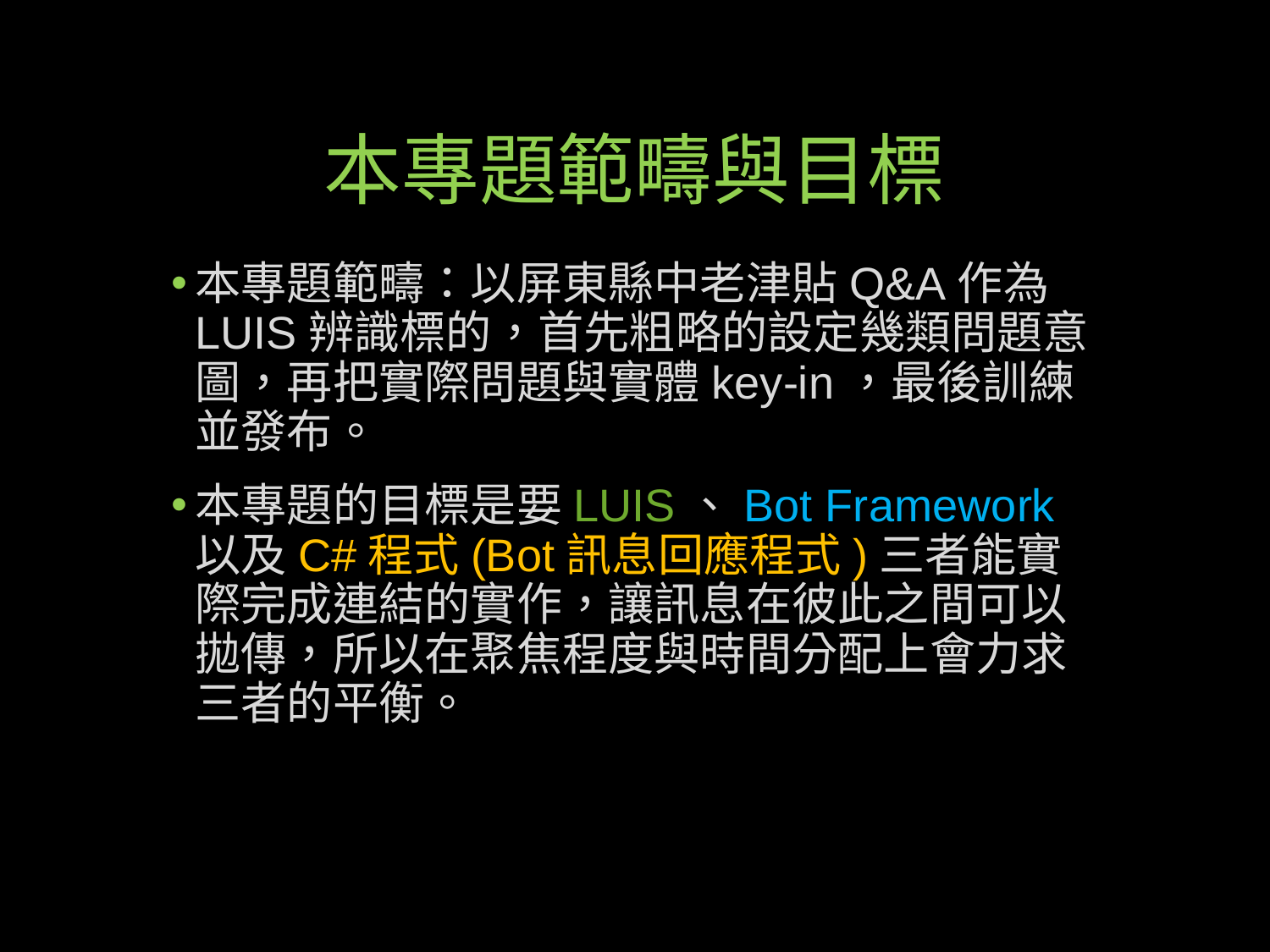

# 本專題範疇與目標
本專題範疇：以屏東縣中老津貼Q&A作為LUIS辨識標的，首先粗略的設定幾類問題意圖，再把實際問題與實體key-in，最後訓練並發布。
本專題的目標是要LUIS、Bot Framework以及C#程式(Bot訊息回應程式)三者能實際完成連結的實作，讓訊息在彼此之間可以拋傳，所以在聚焦程度與時間分配上會力求三者的平衡。